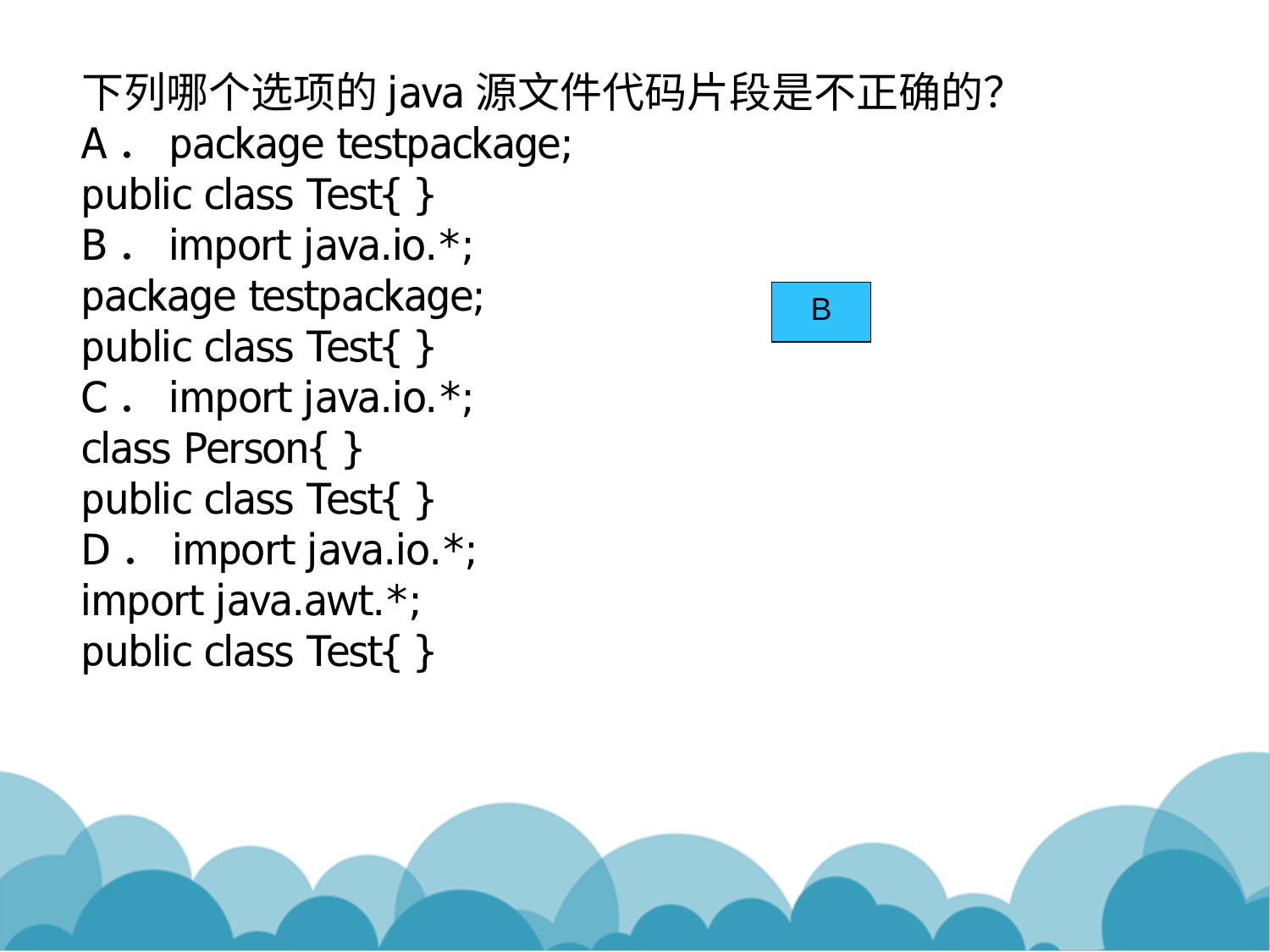

下列哪个选项的java源文件代码片段是不正确的？ 
A．package testpackage; 
public class Test{ } 
B．import java.io.*; 
package testpackage; 
public class Test{ } 
C．import java.io.*; 
class Person{ } 
public class Test{ } 
D．import java.io.*; 
import java.awt.*; 
public class Test{ }
B